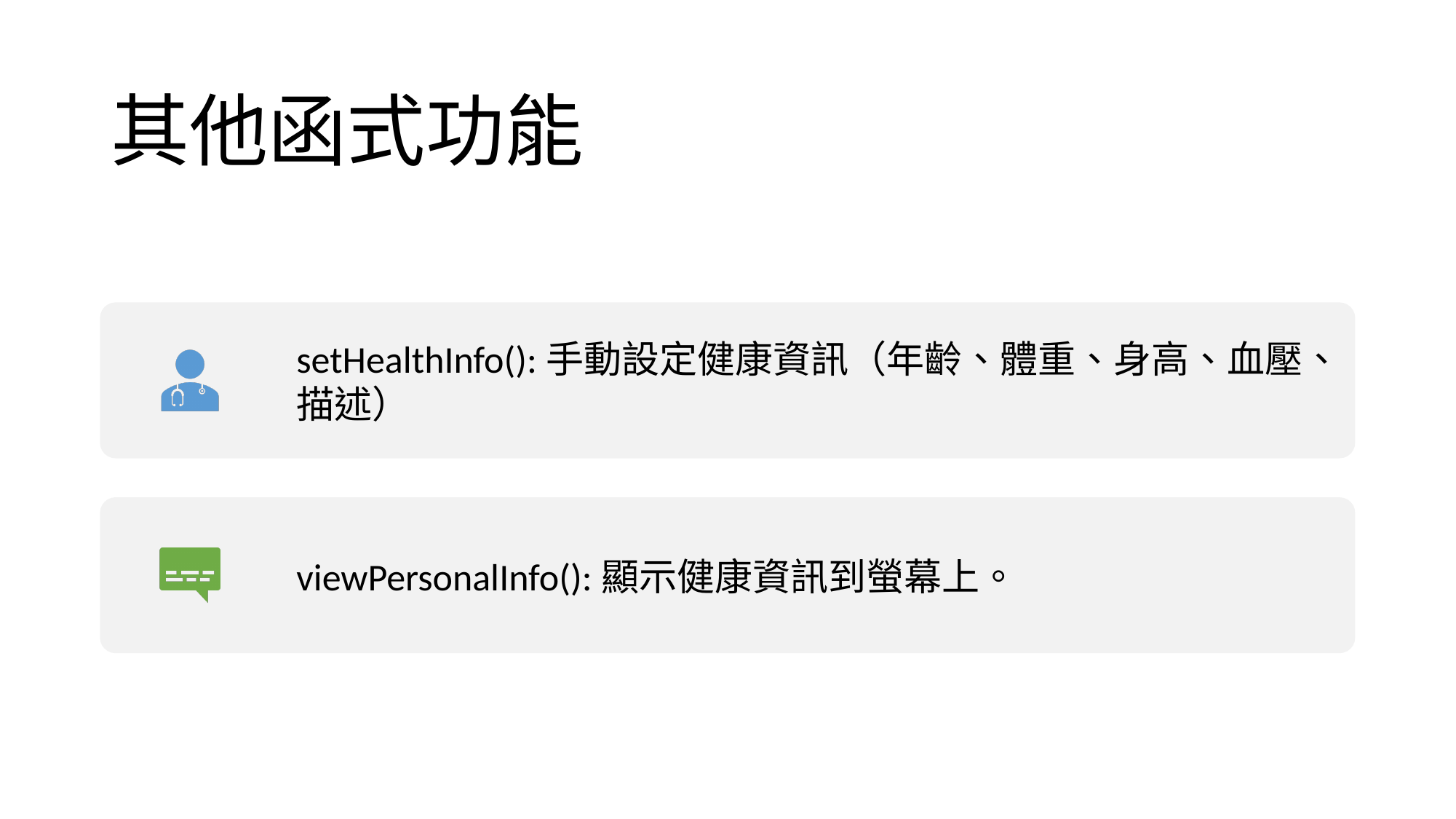

# 其他函式功能
setHealthInfo():手動設定健康資訊（年齡、體重、身高、血壓、描述）
viewPersonalInfo():顯示健康資訊到螢幕上。